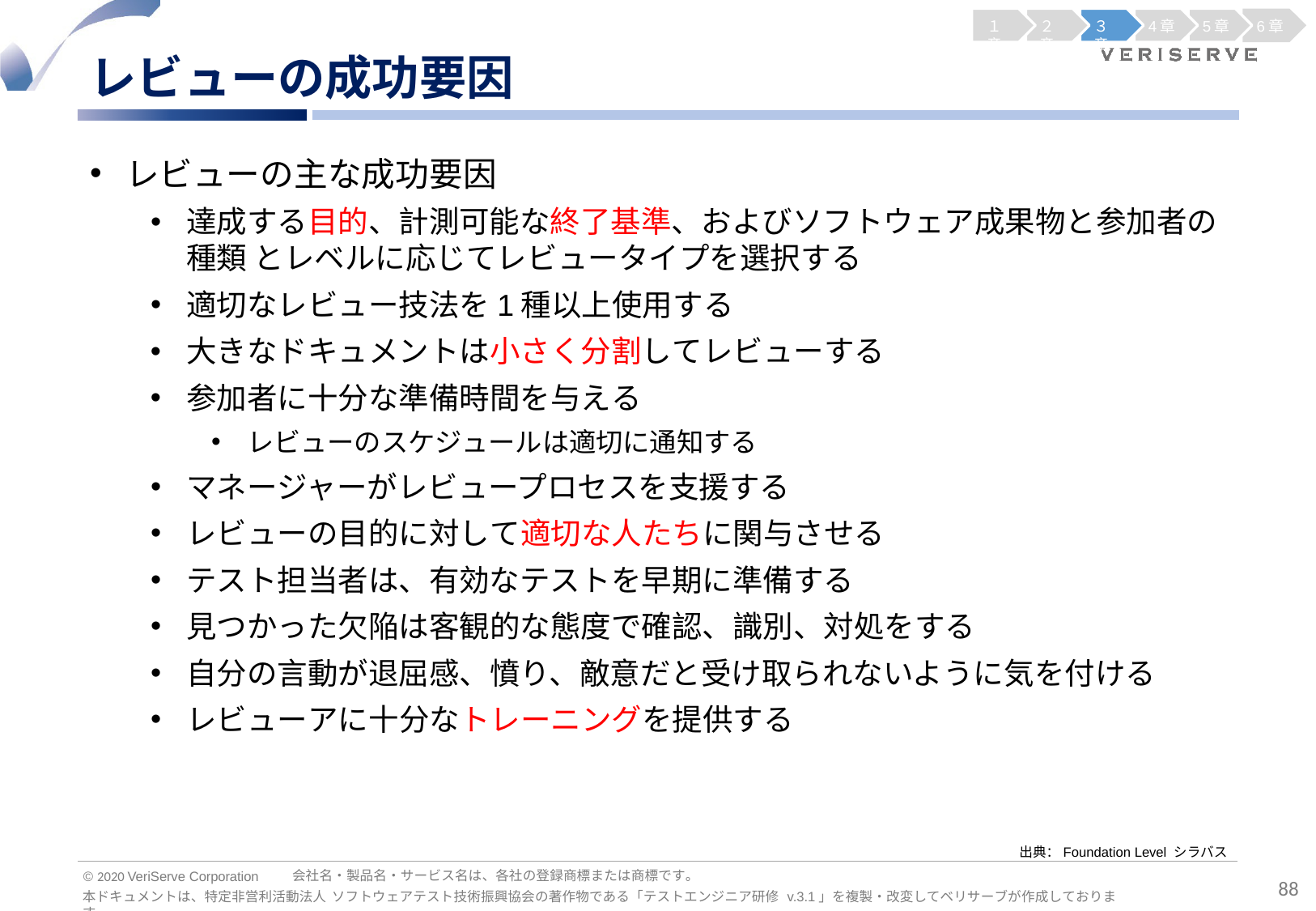

１章
２章
３章
4章
5章
6章
レビューの成功要因

レビューの主な成功要因
達成する目的、計測可能な終了基準、およびソフトウェア成果物と参加者の種類 とレベルに応じてレビュータイプを選択する
適切なレビュー技法を1種以上使用する
大きなドキュメントは小さく分割してレビューする
参加者に十分な準備時間を与える
レビューのスケジュールは適切に通知する
マネージャーがレビュープロセスを支援する
レビューの目的に対して適切な人たちに関与させる
テスト担当者は、有効なテストを早期に準備する
見つかった欠陥は客観的な態度で確認、識別、対処をする
自分の言動が退屈感、憤り、敵意だと受け取られないように気を付ける
レビューアに十分なトレーニングを提供する
出典：Foundation Level シラバス
会社名・製品名・サービス名は、各社の登録商標または商標です。
© 2020 VeriServe Corporation
88
本ドキュメントは、特定非営利活動法人 ソフトウェアテスト技術振興協会の著作物である「テストエンジニア研修 v.3.1」を複製・改変してベリサーブが作成しております。